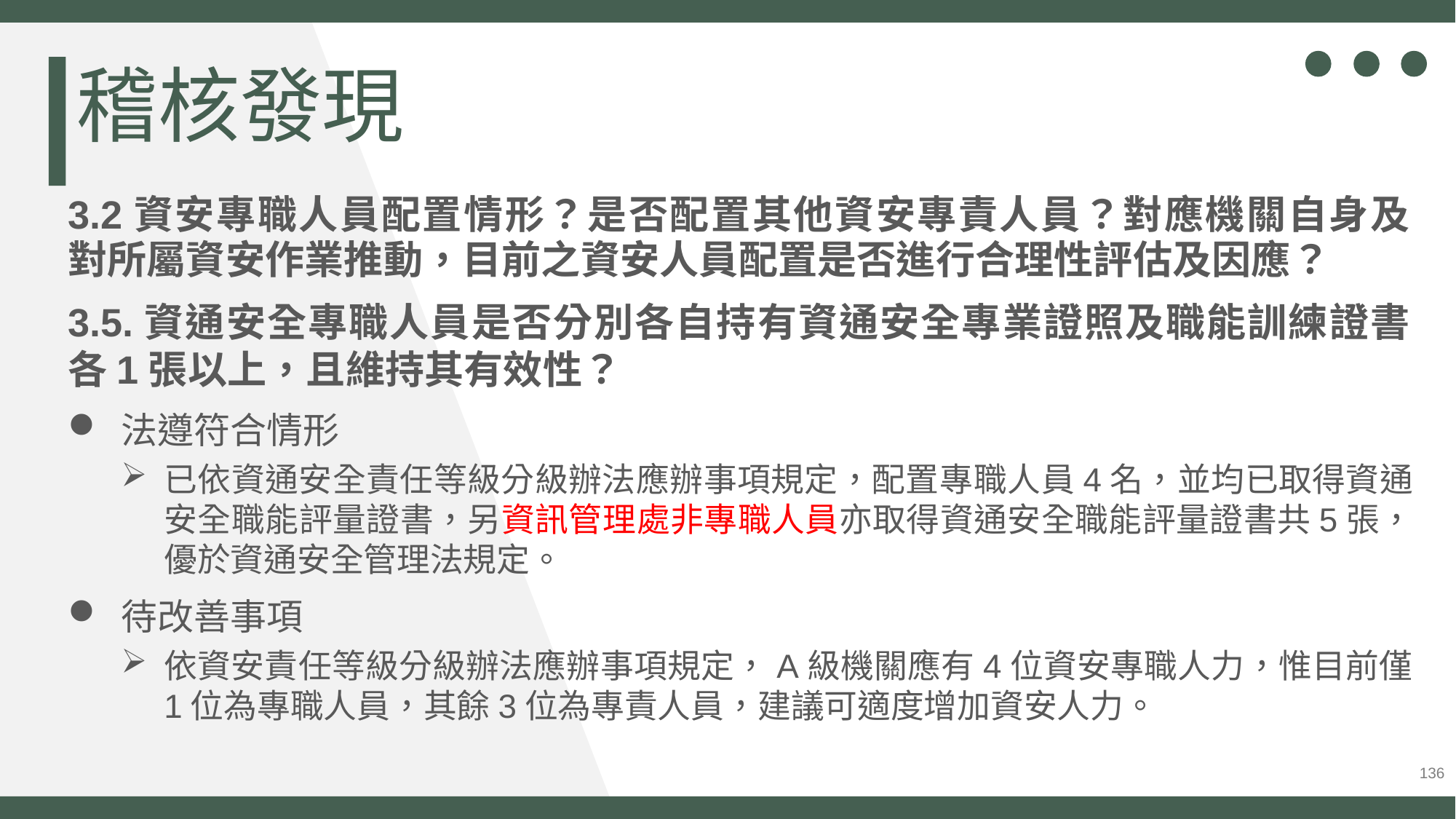

稽核發現
3.2資安專職人員配置情形？是否配置其他資安專責人員？對應機關自身及
對所屬資安作業推動，目前之資安人員配置是否進行合理性評估及因應？
3.5.資通安全專職人員是否分別各自持有資通安全專業證照及職能訓練證書
各1張以上，且維持其有效性？
法遵符合情形
已依資通安全責任等級分級辦法應辦事項規定，配置專職人員4名，並均已取得資通安全職能評量證書，另資訊管理處非專職人員亦取得資通安全職能評量證書共5張，優於資通安全管理法規定。
待改善事項
依資安責任等級分級辦法應辦事項規定，A級機關應有4位資安專職人力，惟目前僅
1位為專職人員，其餘3位為專責人員，建議可適度增加資安人力。

136